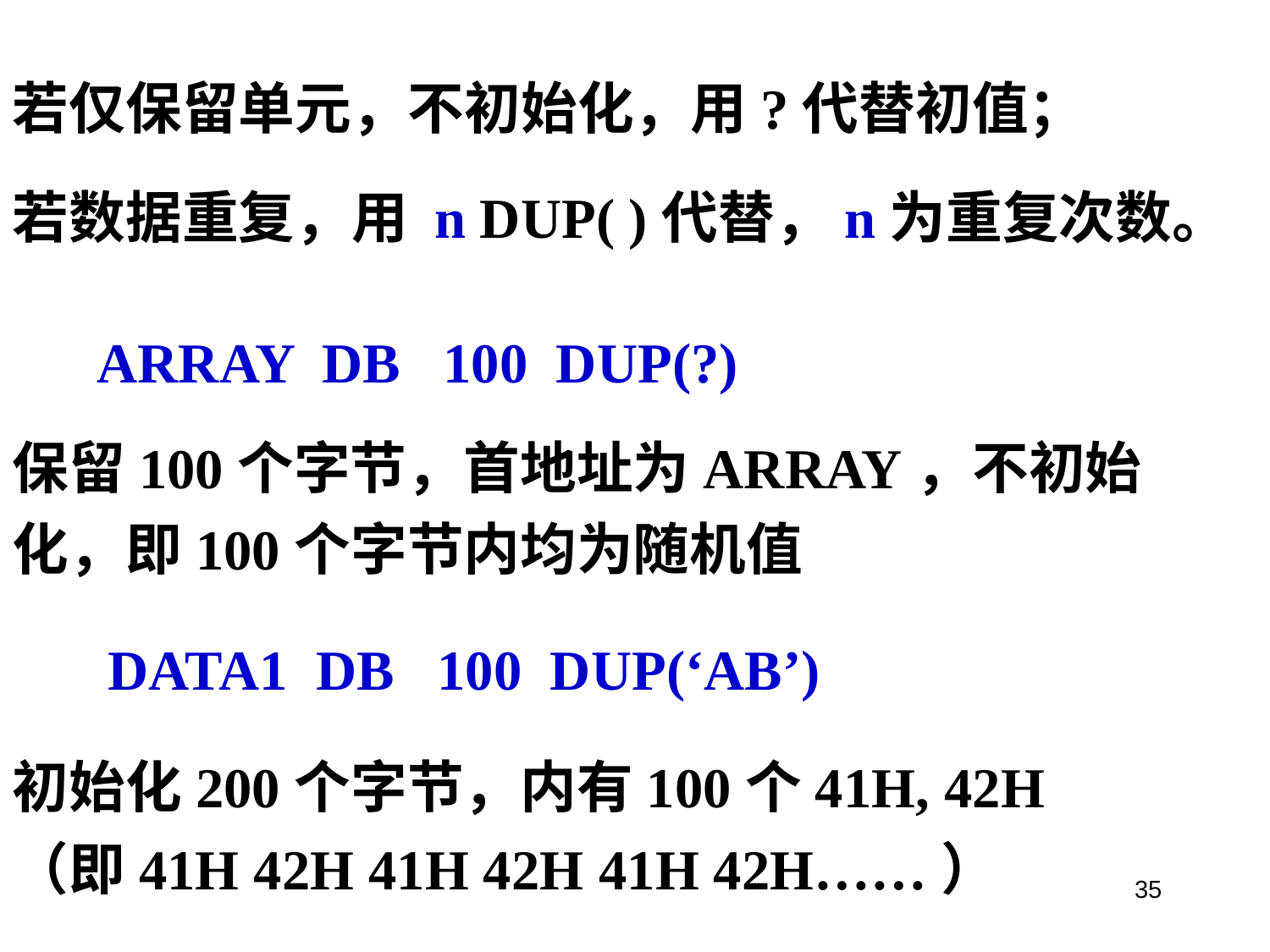

若仅保留单元，不初始化，用?代替初值；
若数据重复，用 n DUP( )代替，n为重复次数。
ARRAY  DB   100  DUP(?)
保留100个字节，首地址为ARRAY，不初始化，即100个字节内均为随机值
DATA1  DB   100  DUP(‘AB’)
初始化200个字节，内有100个41H, 42H
（即41H 42H 41H 42H 41H 42H……）
35